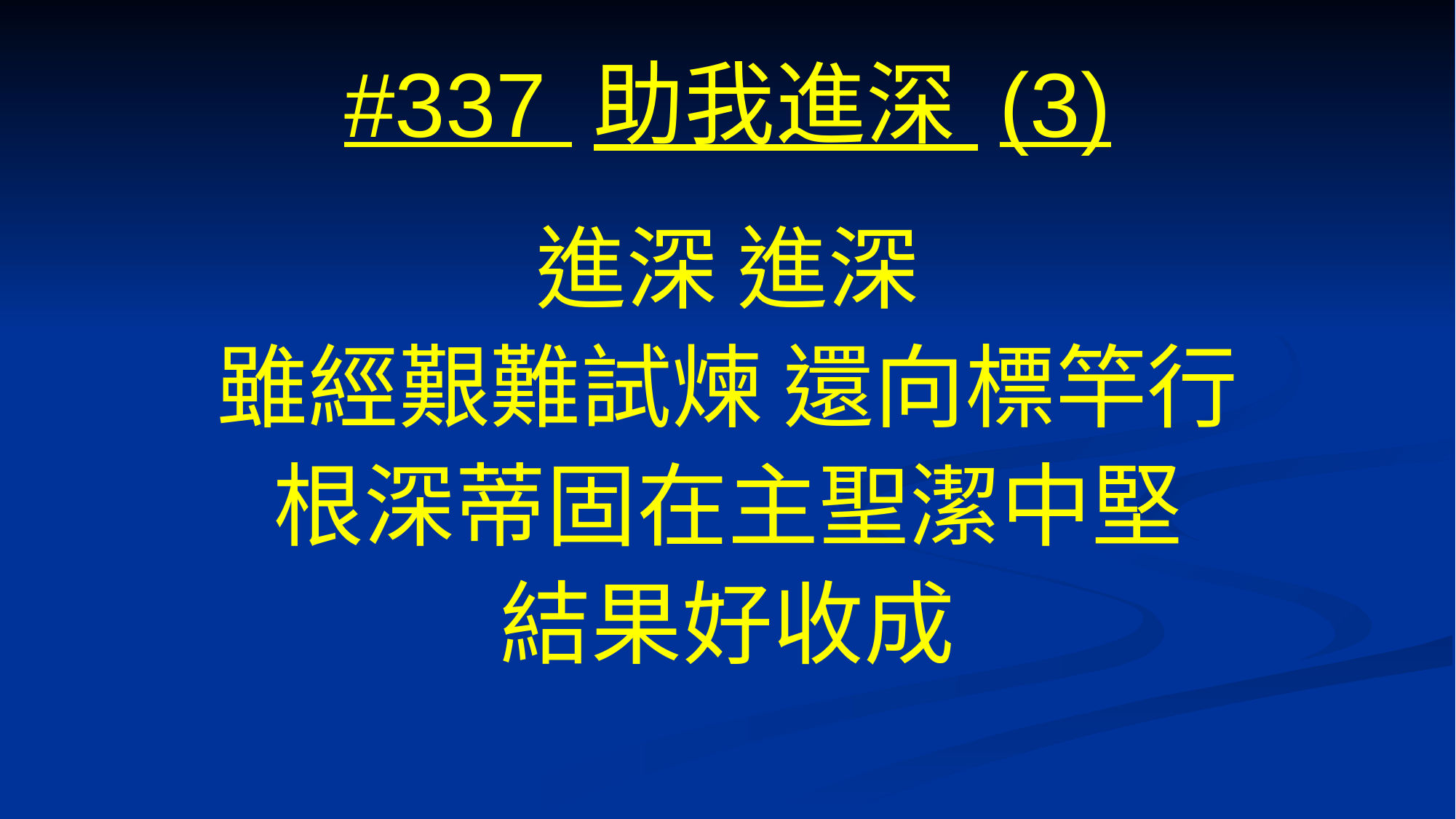

# #337 助我進深 (3)
進深 進深
雖經艱難試煉 還向標竿行
根深蒂固在主聖潔中堅
結果好收成